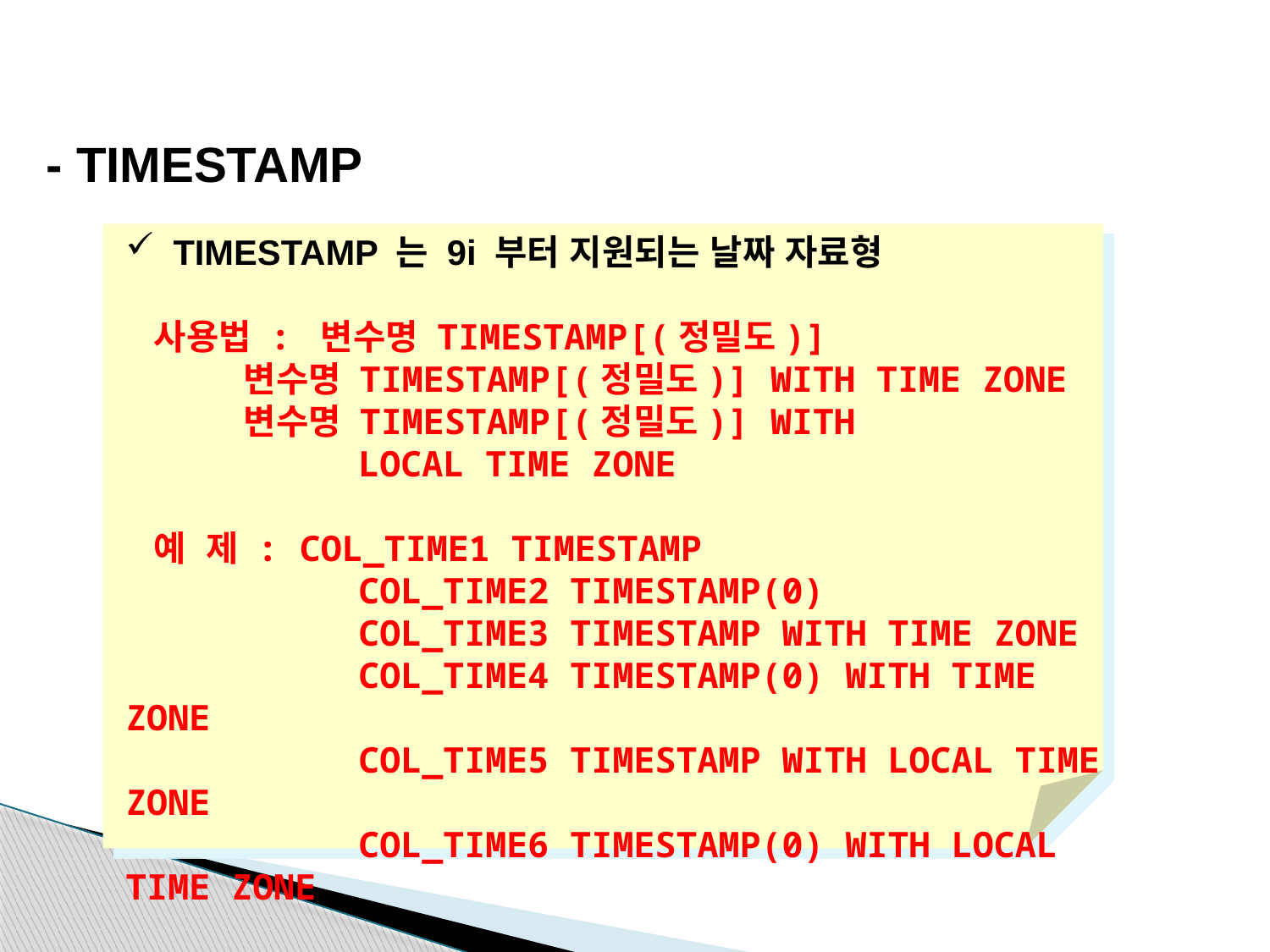

- TIMESTAMP
TIMESTAMP 는 9i 부터 지원되는 날짜 자료형

  사용법 : 변수명 TIMESTAMP[(정밀도)]
           변수명 TIMESTAMP[(정밀도)] WITH TIME ZONE
           변수명 TIMESTAMP[(정밀도)] WITH
           LOCAL TIME ZONE

  예  제 : COL_TIME1 TIMESTAMP
           COL_TIME2 TIMESTAMP(0)
           COL_TIME3 TIMESTAMP WITH TIME ZONE
           COL_TIME4 TIMESTAMP(0) WITH TIME ZONE
           COL_TIME5 TIMESTAMP WITH LOCAL TIME ZONE
           COL_TIME6 TIMESTAMP(0) WITH LOCAL TIME ZONE